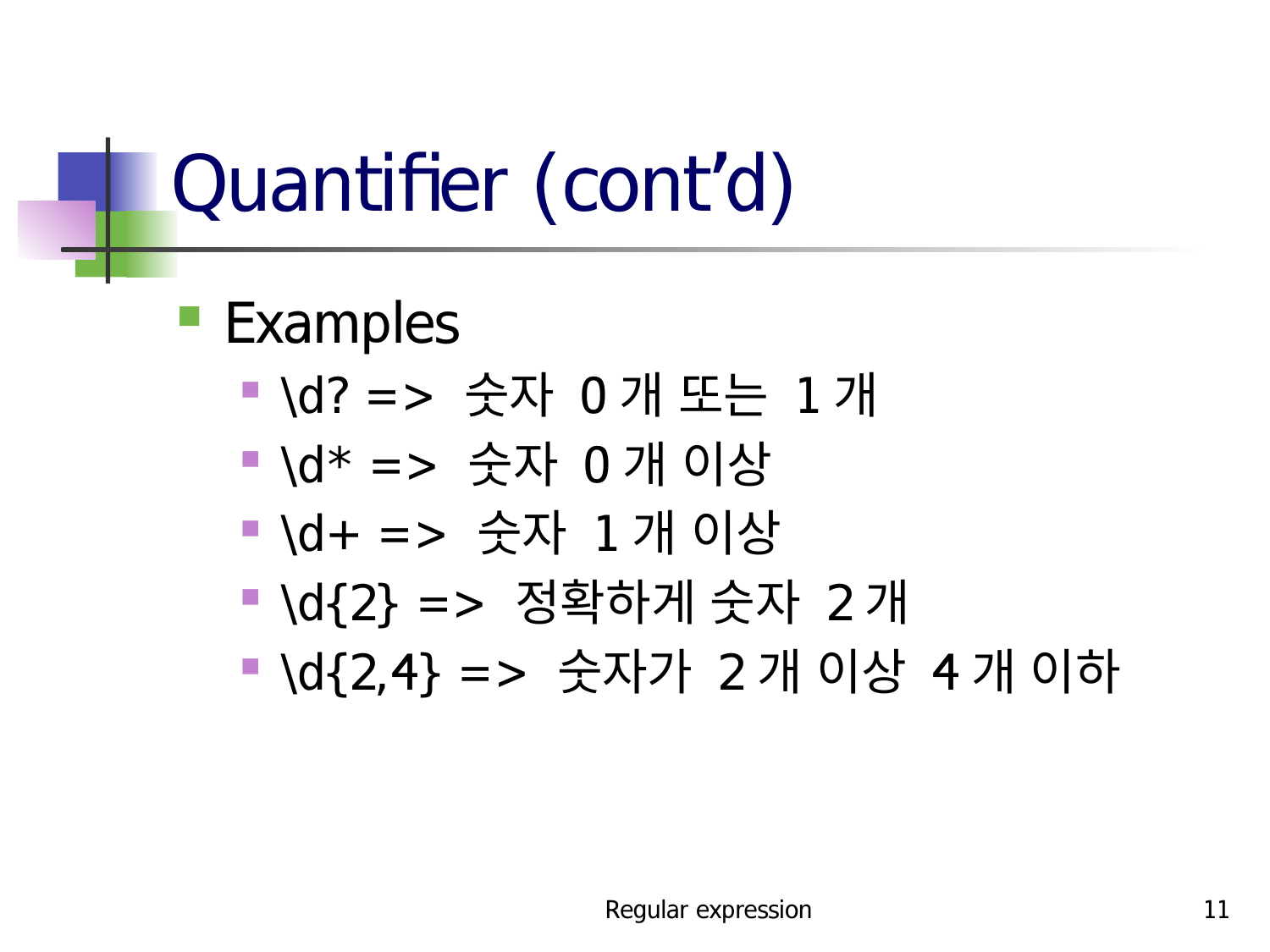

# Quantifier (cont’d)
Examples
\d? => 숫자 0개 또는 1개
\d* => 숫자 0개 이상
\d+ => 숫자 1개 이상
\d{2} => 정확하게 숫자 2개
\d{2,4} => 숫자가 2개 이상 4개 이하
Regular expression
11